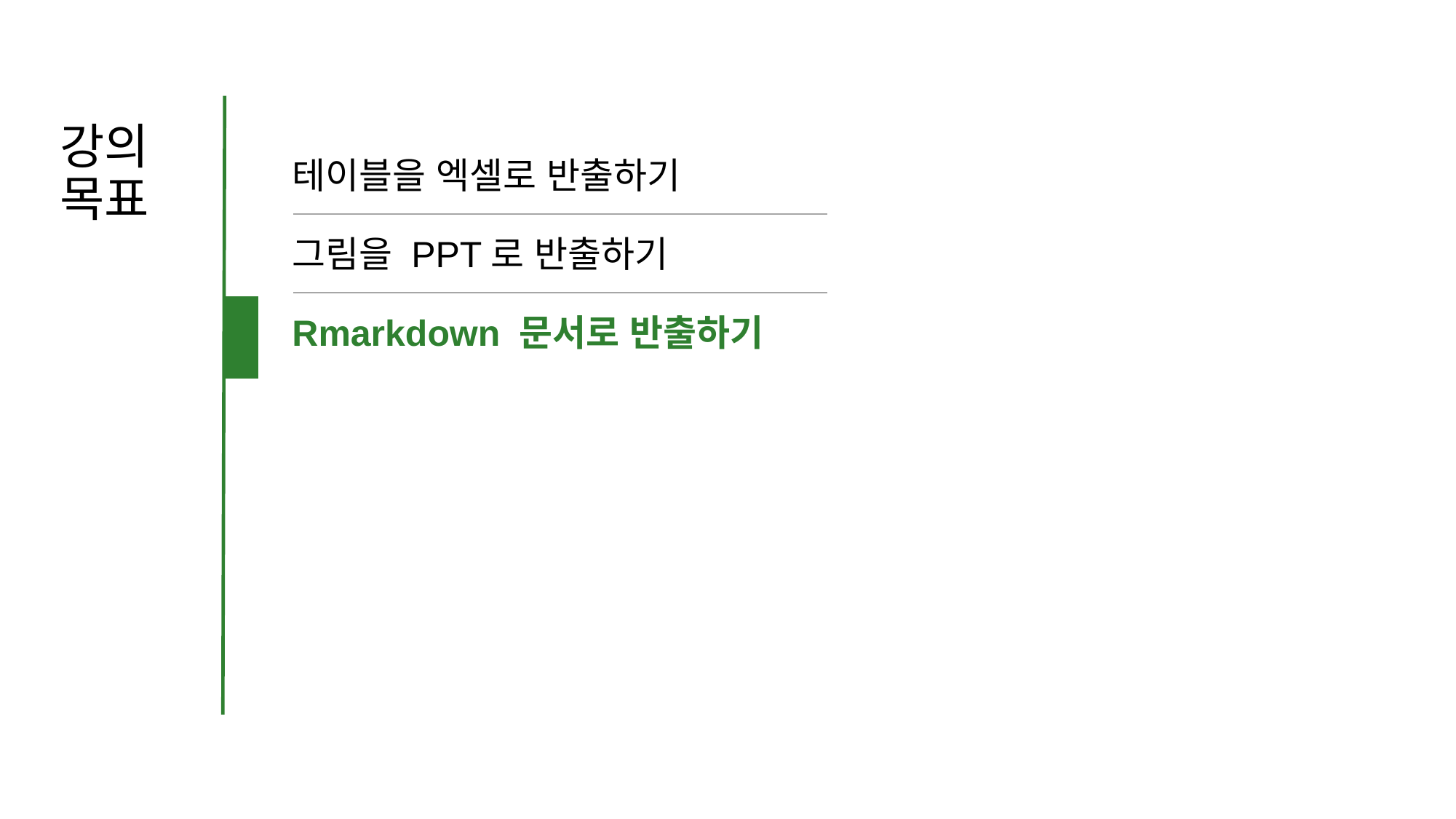

강의 목표
테이블을 엑셀로 반출하기
그림을 PPT로 반출하기

Rmarkdown 문서로 반출하기